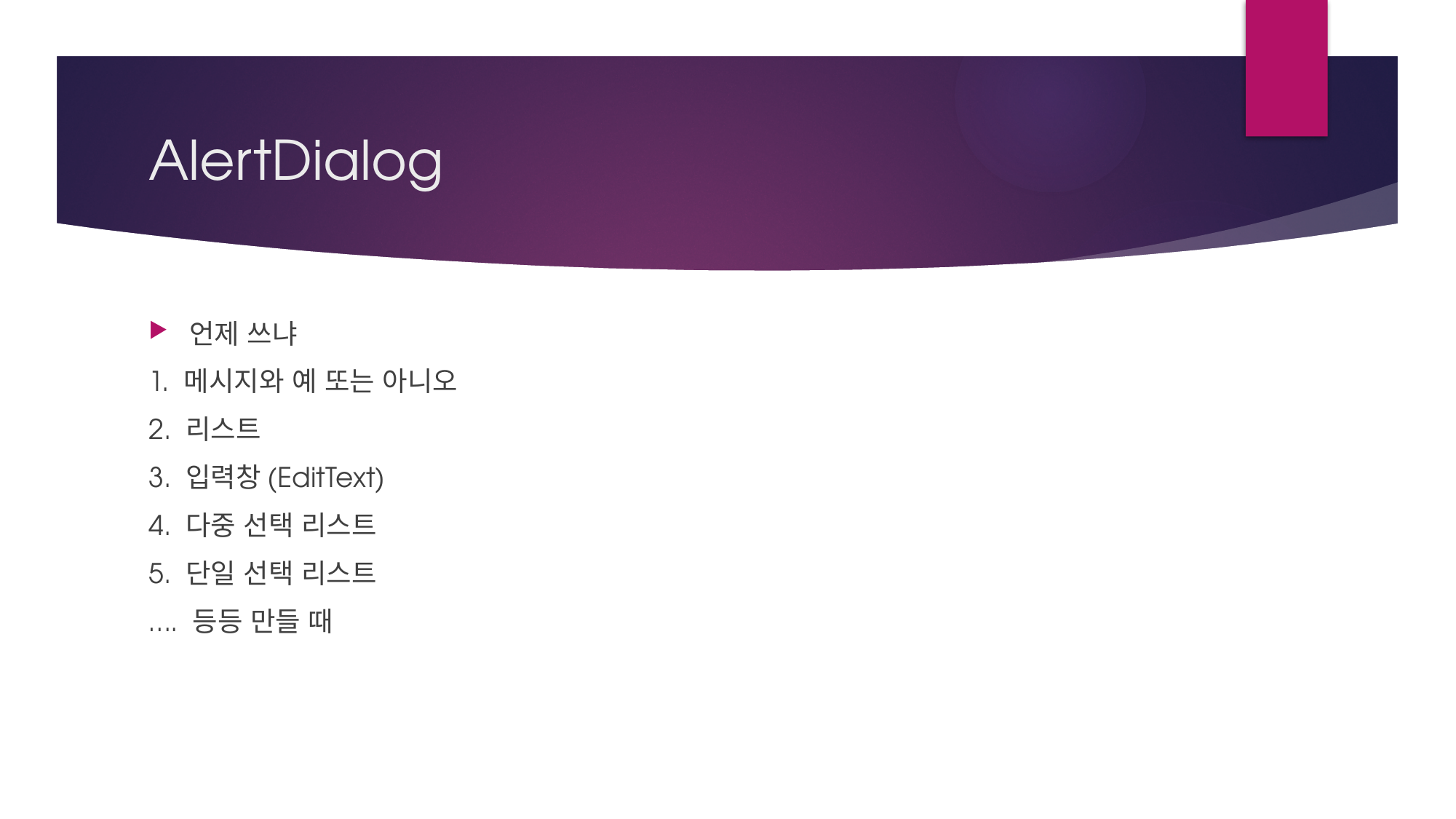

# AlertDialog
언제 쓰냐
1. 메시지와 예 또는 아니오
2. 리스트
3. 입력창(EditText)
4. 다중 선택 리스트
5. 단일 선택 리스트
…. 등등 만들 때